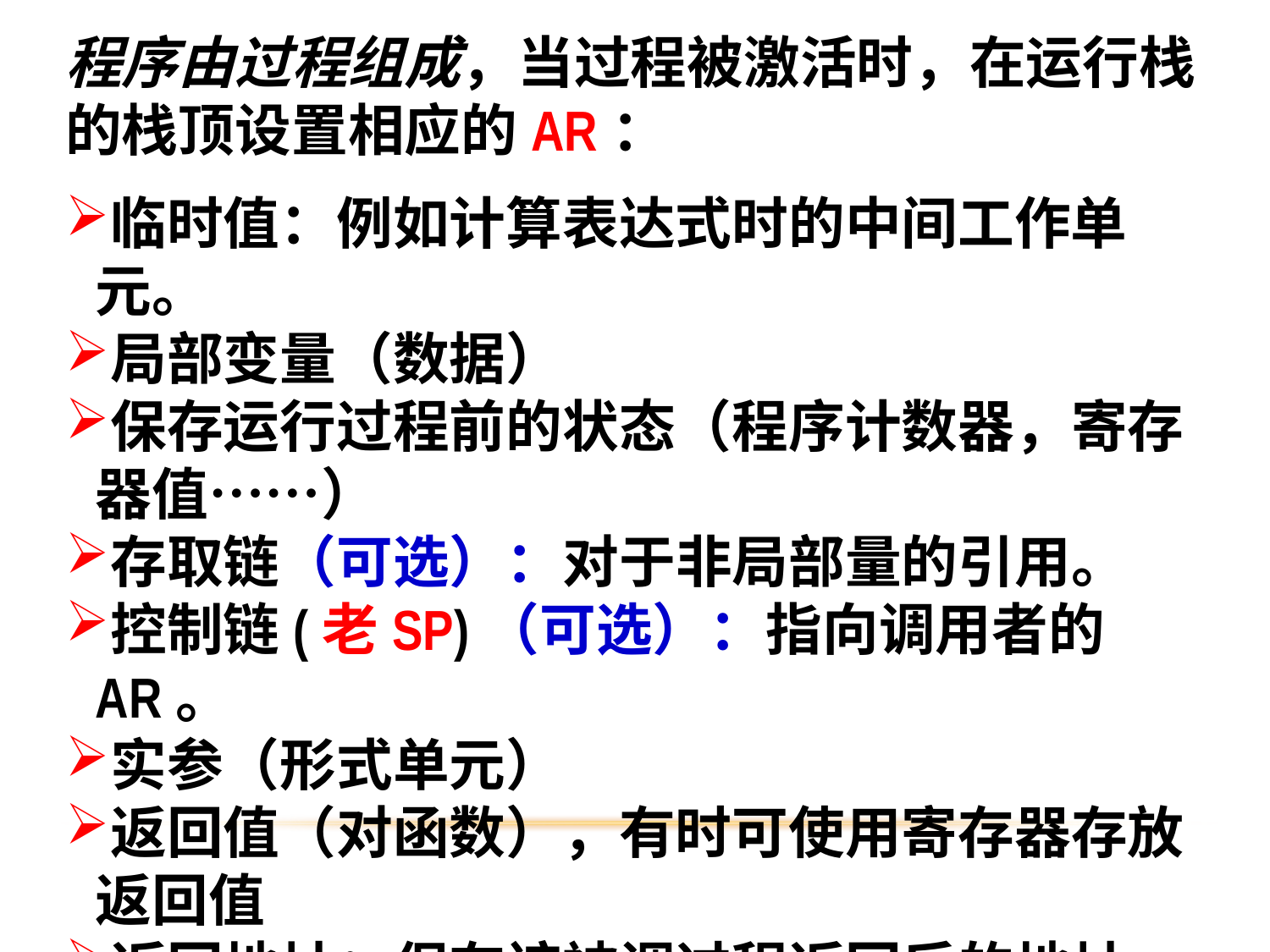

程序由过程组成，当过程被激活时，在运行栈的栈顶设置相应的AR：

临时值：例如计算表达式时的中间工作单元。
局部变量（数据）
保存运行过程前的状态（程序计数器，寄存器值……）
存取链（可选）：对于非局部量的引用。
控制链(老SP)（可选）：指向调用者的AR。
实参（形式单元）
返回值（对函数），有时可使用寄存器存放返回值
返回地址：保存该被调过程返回后的地址
10